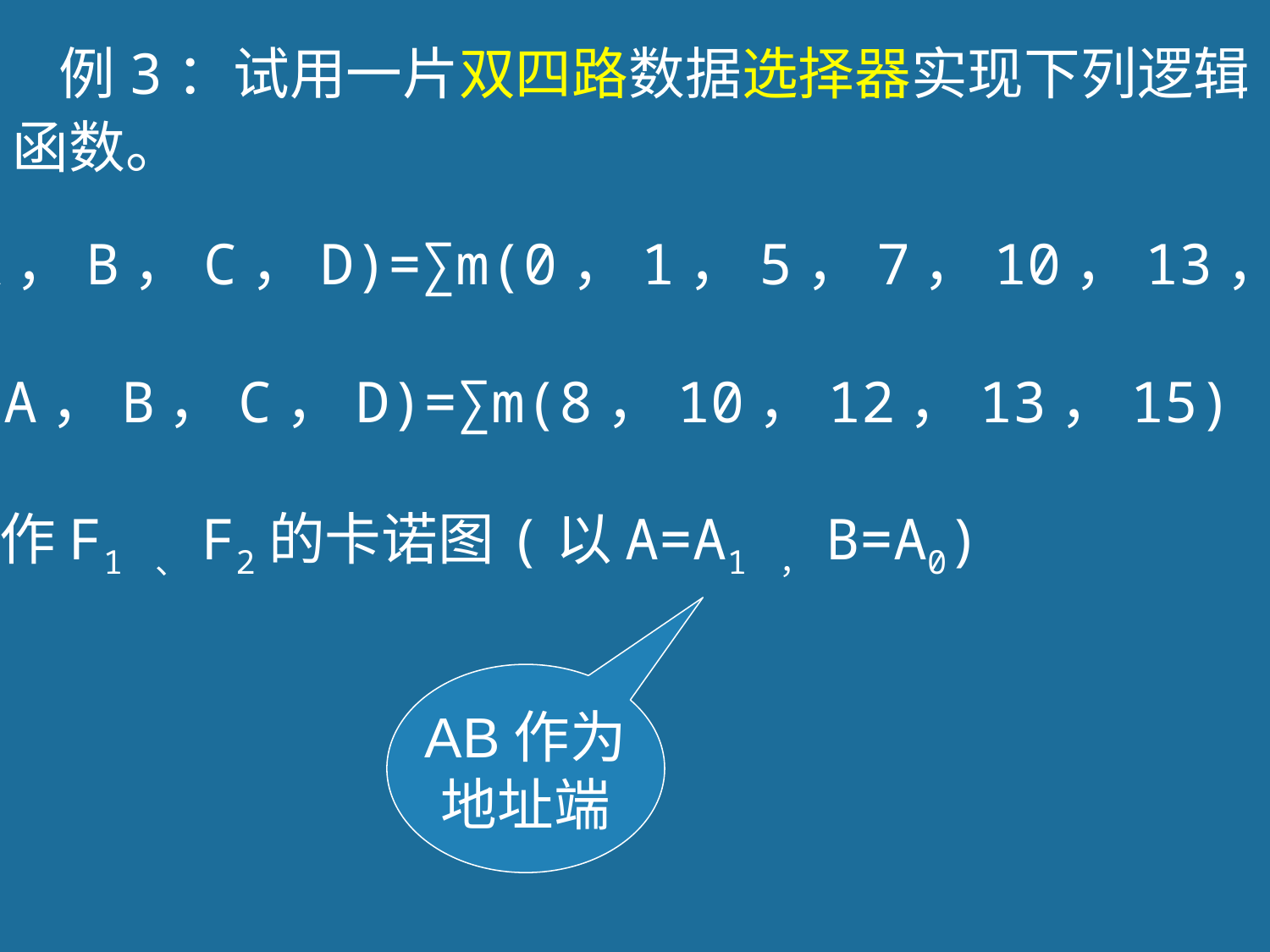

例3：试用一片双四路数据选择器实现下列逻辑
函数。
F1(A，B，C，D)=∑m(0，1，5，7，10，13，15)
F2(A，B，C，D)=∑m(8，10，12，13，15)
作F1 、F2的卡诺图(以A=A1 ，B=A0)
AB作为
地址端
227